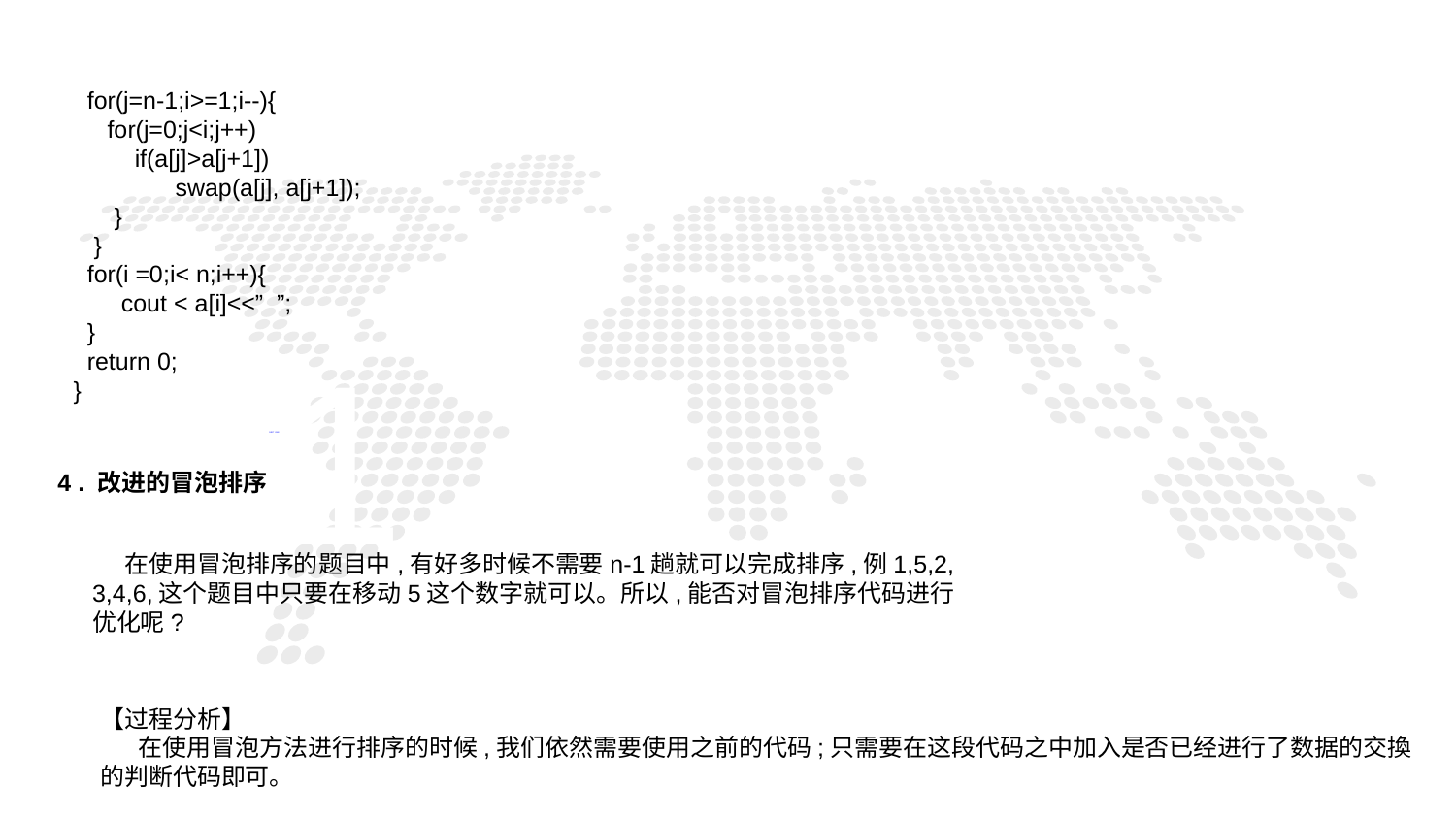

for(j=n-1;i>=1;i--){
     for(j=0;j<i;j++)
         if(a[j]>a[j+1])
               swap(a[j], a[j+1]);
      }
   }
  for(i =0;i< n;i++){
       cout < a[i]<<”  ”;
  }
  return 0;
}
1
PART  ONE
4 . 改进的冒泡排序
     在使用冒泡排序的题目中,有好多时候不需要n-1趟就可以完成排序,例1,5,2,
3,4,6,这个题目中只要在移动5这个数字就可以。所以,能否对冒泡排序代码进行
优化呢?
【过程分析】
      在使用冒泡方法进行排序的时候,我们依然需要使用之前的代码;只需要在这段代码之中加入是否已经进行了数据的交換的判断代码即可。